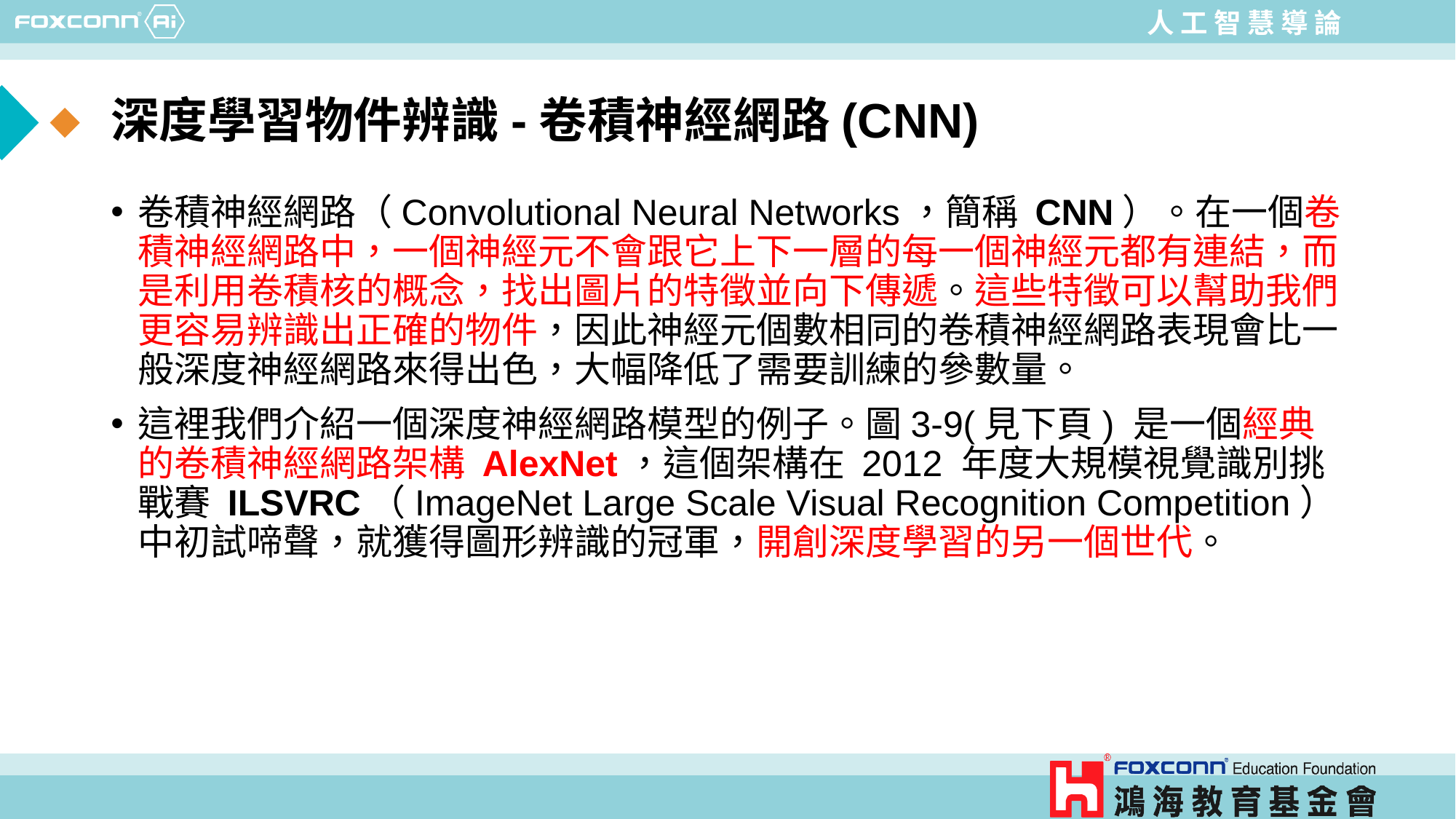

# 深度學習物件辨識-卷積神經網路(CNN)
卷積神經網路（Convolutional Neural Networks，簡稱 CNN）。在一個卷積神經網路中，一個神經元不會跟它上下一層的每一個神經元都有連結，而是利用卷積核的概念，找出圖片的特徵並向下傳遞。這些特徵可以幫助我們更容易辨識出正確的物件，因此神經元個數相同的卷積神經網路表現會比一般深度神經網路來得出色，大幅降低了需要訓練的參數量。
這裡我們介紹一個深度神經網路模型的例子。圖3-9(見下頁) 是一個經典的卷積神經網路架構 AlexNet，這個架構在 2012 年度大規模視覺識別挑戰賽 ILSVRC（ImageNet Large Scale Visual Recognition Competition）中初試啼聲，就獲得圖形辨識的冠軍，開創深度學習的另一個世代。